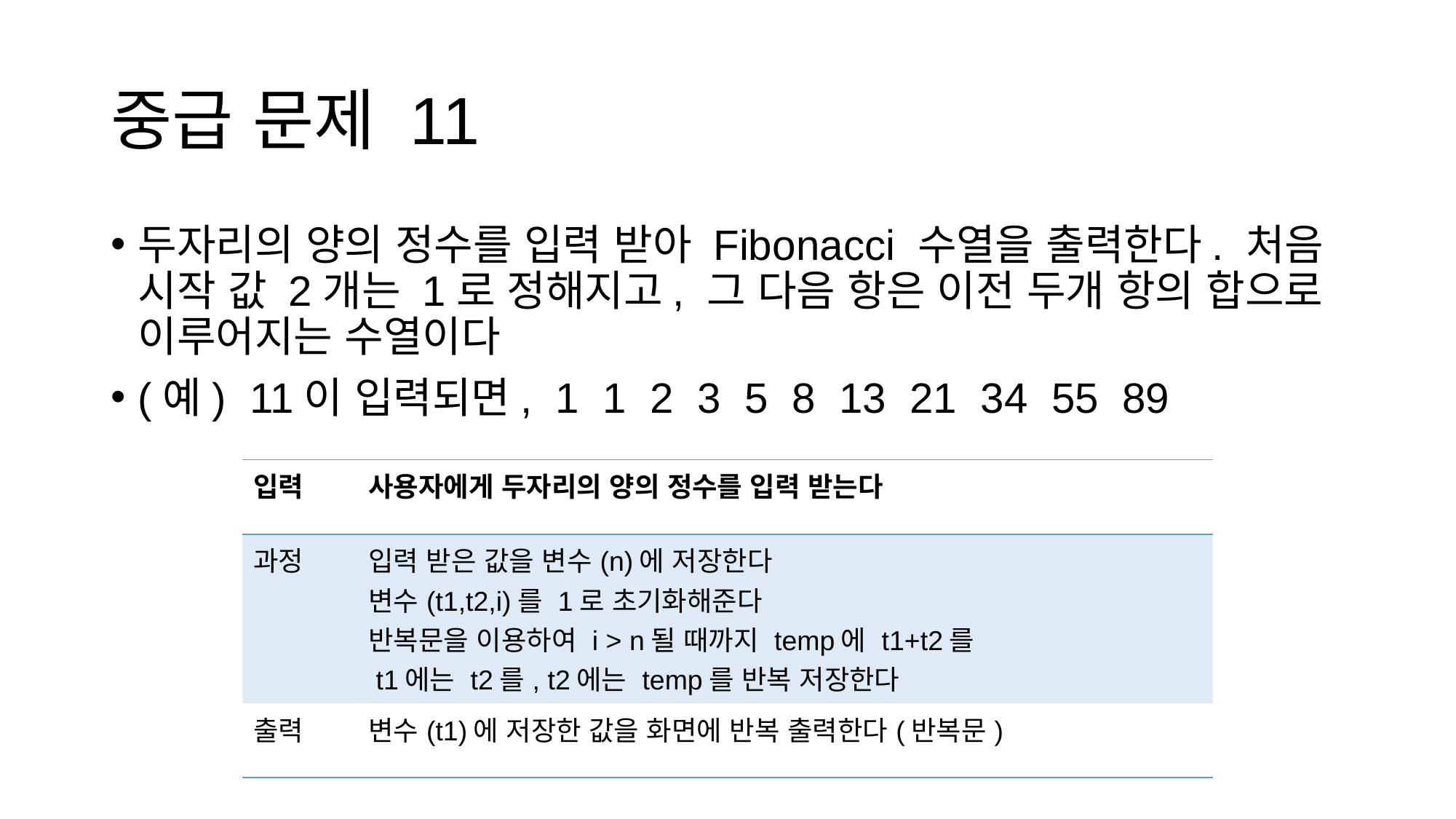

# 중급 문제 11
두자리의 양의 정수를 입력 받아 Fibonacci 수열을 출력한다. 처음 시작 값 2개는 1로 정해지고, 그 다음 항은 이전 두개 항의 합으로 이루어지는 수열이다
(예)  11이 입력되면,  1  1  2  3  5  8  13  21  34  55  89

| 입력 | 사용자에게 두자리의 양의 정수를 입력 받는다 |
| --- | --- |
| 과정 | 입력 받은 값을 변수(n)에 저장한다 변수(t1,t2,i)를 1로 초기화해준다 반복문을 이용하여 i > n될 때까지 temp에 t1+t2를 t1에는 t2를, t2에는 temp를 반복 저장한다 |
| 출력 | 변수(t1)에 저장한 값을 화면에 반복 출력한다(반복문) |